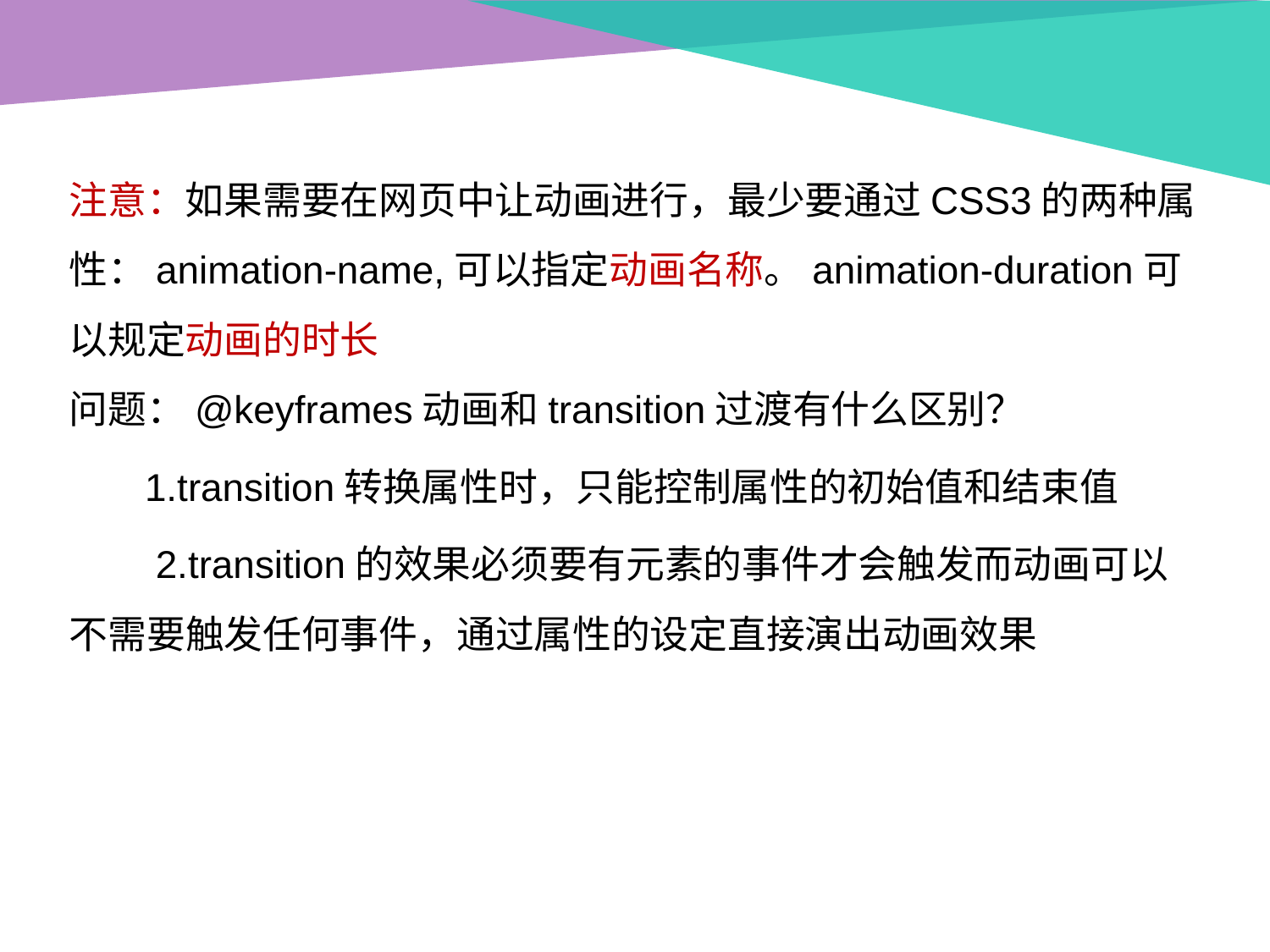

注意：如果需要在网页中让动画进行，最少要通过CSS3的两种属性：animation-name,可以指定动画名称。animation-duration可以规定动画的时长
问题：@keyframes动画和transition过渡有什么区别？
       1.transition转换属性时，只能控制属性的初始值和结束值
        2.transition的效果必须要有元素的事件才会触发而动画可以不需要触发任何事件，通过属性的设定直接演出动画效果